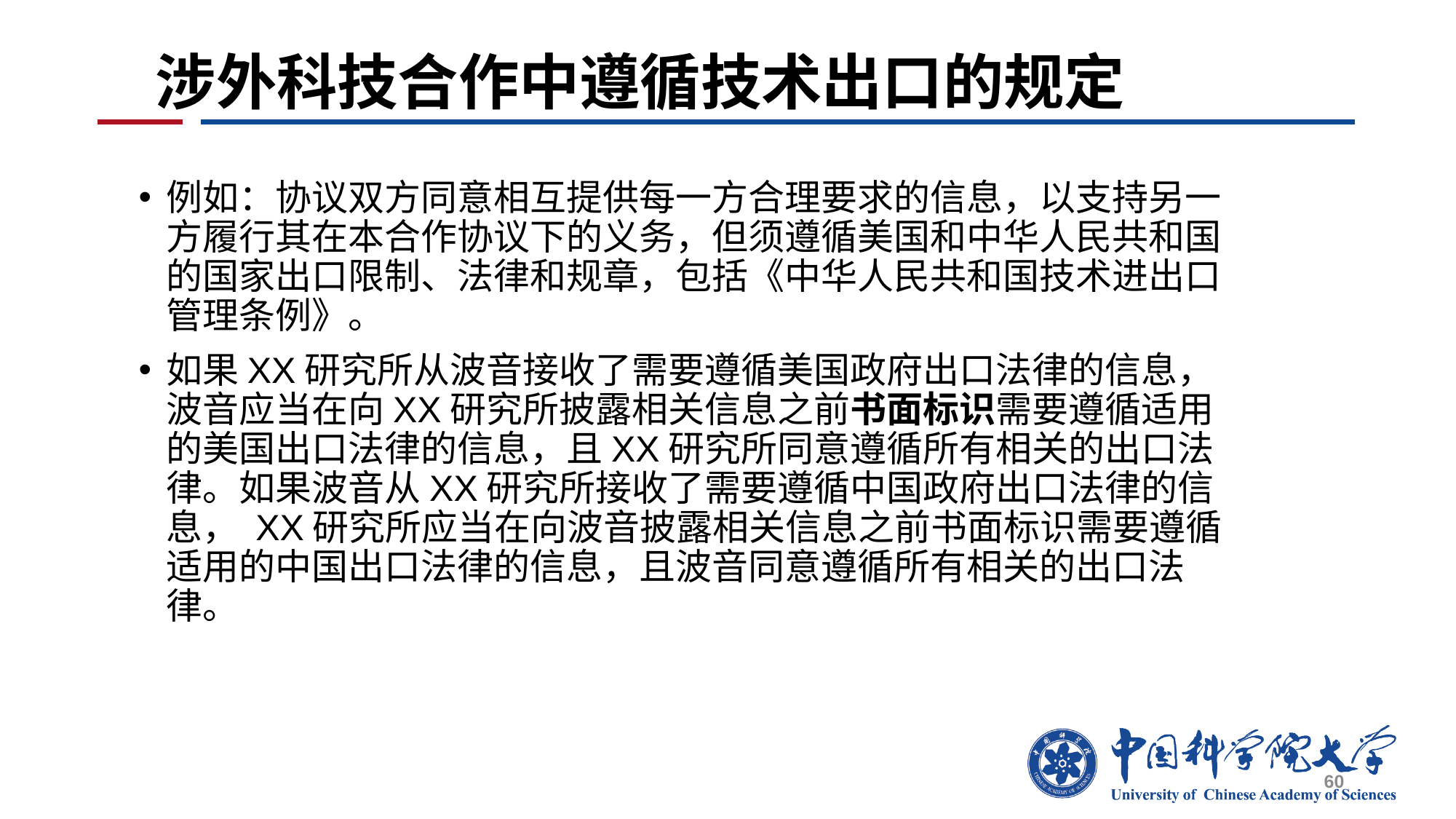

60
# 涉外科技合作中遵循技术出口的规定
例如：协议双方同意相互提供每一方合理要求的信息，以支持另一方履行其在本合作协议下的义务，但须遵循美国和中华人民共和国的国家出口限制、法律和规章，包括《中华人民共和国技术进出口管理条例》。
如果XX研究所从波音接收了需要遵循美国政府出口法律的信息，波音应当在向XX研究所披露相关信息之前书面标识需要遵循适用的美国出口法律的信息，且XX研究所同意遵循所有相关的出口法律。如果波音从XX研究所接收了需要遵循中国政府出口法律的信息， XX研究所应当在向波音披露相关信息之前书面标识需要遵循适用的中国出口法律的信息，且波音同意遵循所有相关的出口法律。